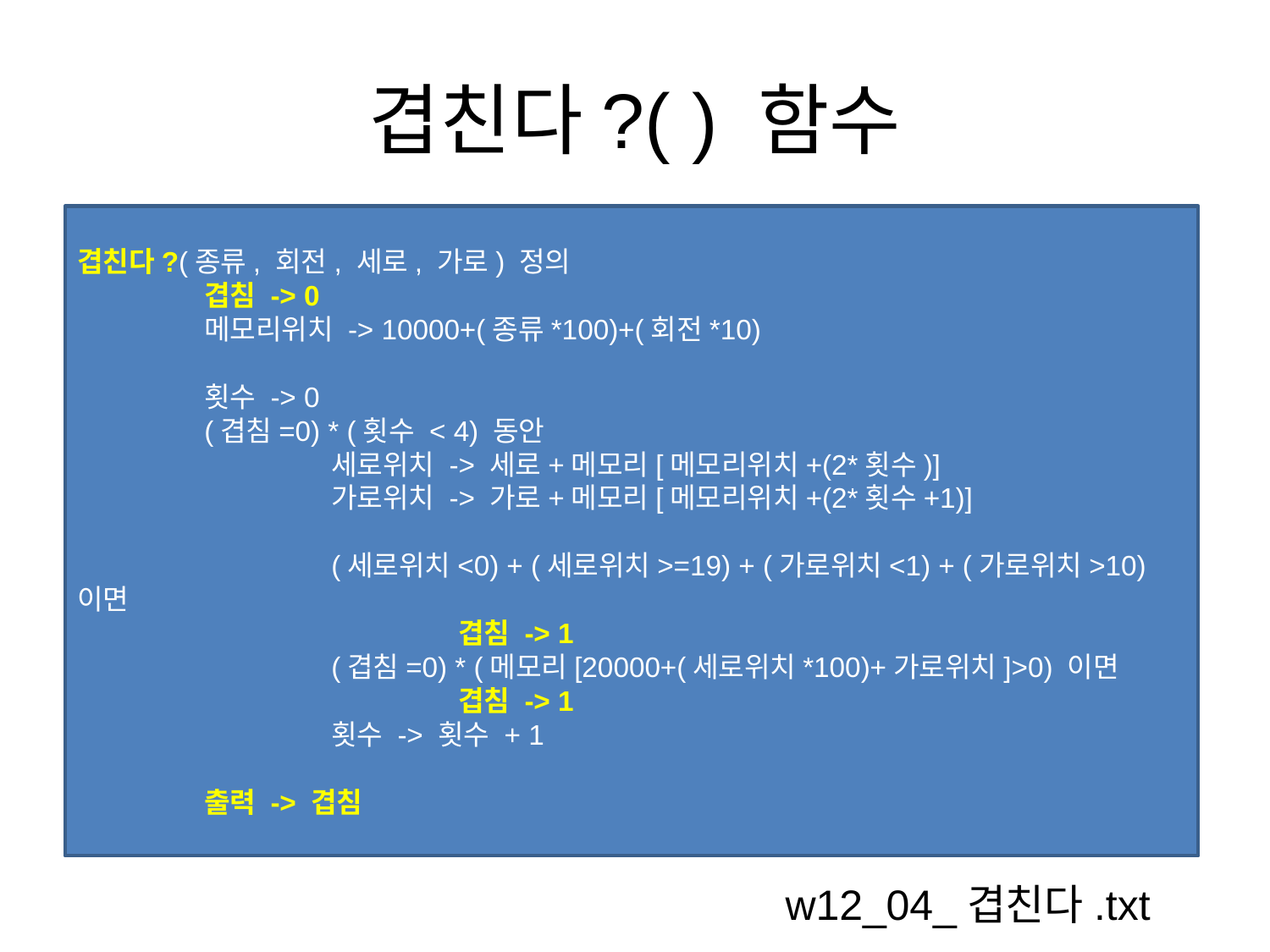

# 겹친다?( ) 함수
겹친다?(종류, 회전, 세로, 가로) 정의
	겹침 -> 0
	메모리위치 -> 10000+(종류*100)+(회전*10)

	횟수 -> 0
	(겹침=0) * (횟수 < 4) 동안
		세로위치 -> 세로+메모리[메모리위치+(2*횟수)]
		가로위치 -> 가로+메모리[메모리위치+(2*횟수+1)]

		(세로위치<0) + (세로위치>=19) + (가로위치<1) + (가로위치>10) 이면
			겹침 -> 1
		(겹침=0) * (메모리[20000+(세로위치*100)+가로위치]>0) 이면
			겹침 -> 1
		횟수 -> 횟수 + 1

	출력 -> 겹침
w12_04_겹친다.txt